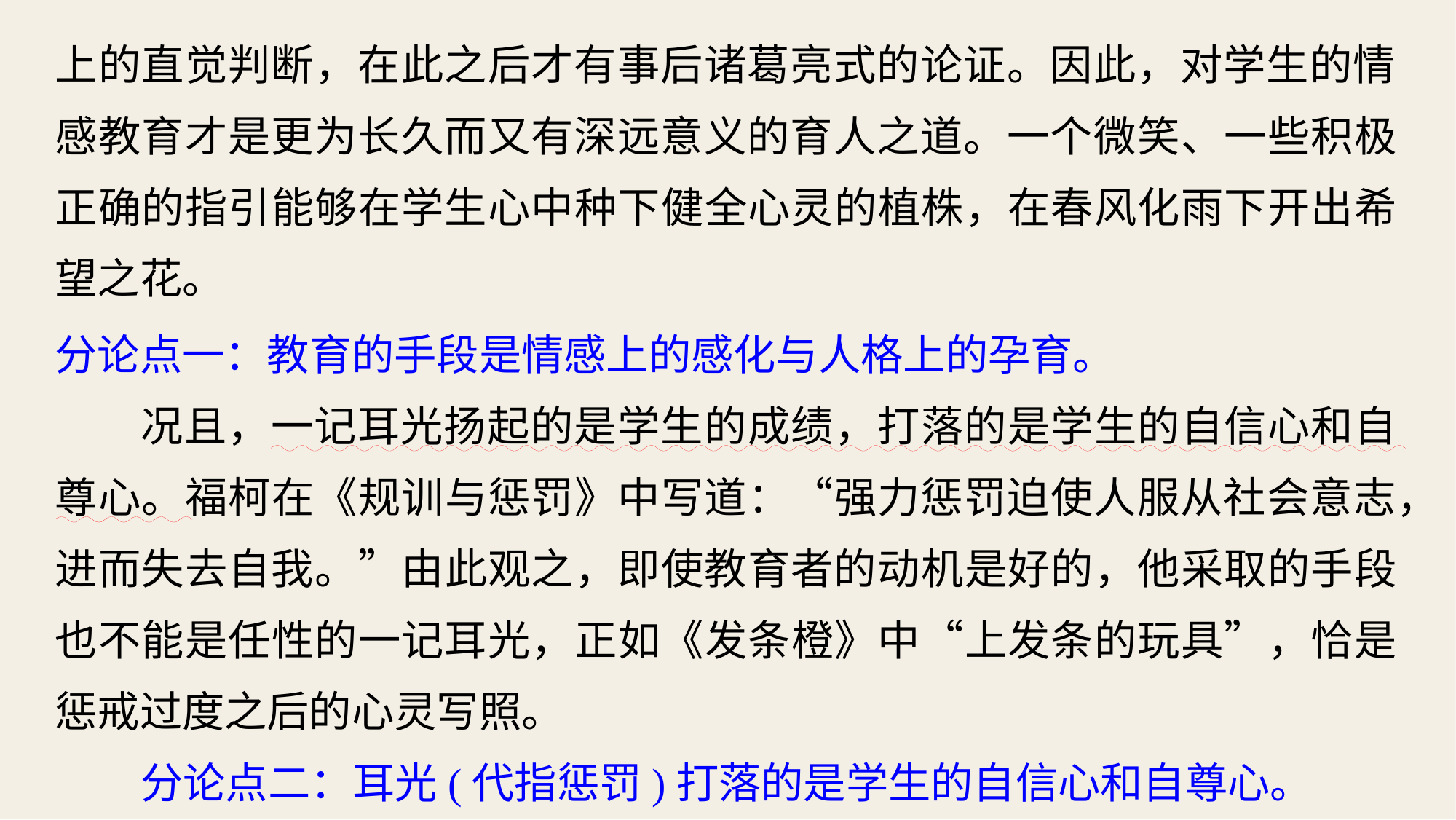

上的直觉判断，在此之后才有事后诸葛亮式的论证。因此，对学生的情感教育才是更为长久而又有深远意义的育人之道。一个微笑、一些积极正确的指引能够在学生心中种下健全心灵的植株，在春风化雨下开出希望之花。
分论点一：教育的手段是情感上的感化与人格上的孕育。
况且，一记耳光扬起的是学生的成绩，打落的是学生的自信心和自尊心。福柯在《规训与惩罚》中写道：“强力惩罚迫使人服从社会意志，进而失去自我。”由此观之，即使教育者的动机是好的，他采取的手段也不能是任性的一记耳光，正如《发条橙》中“上发条的玩具”，恰是惩戒过度之后的心灵写照。
分论点二：耳光(代指惩罚)打落的是学生的自信心和自尊心。